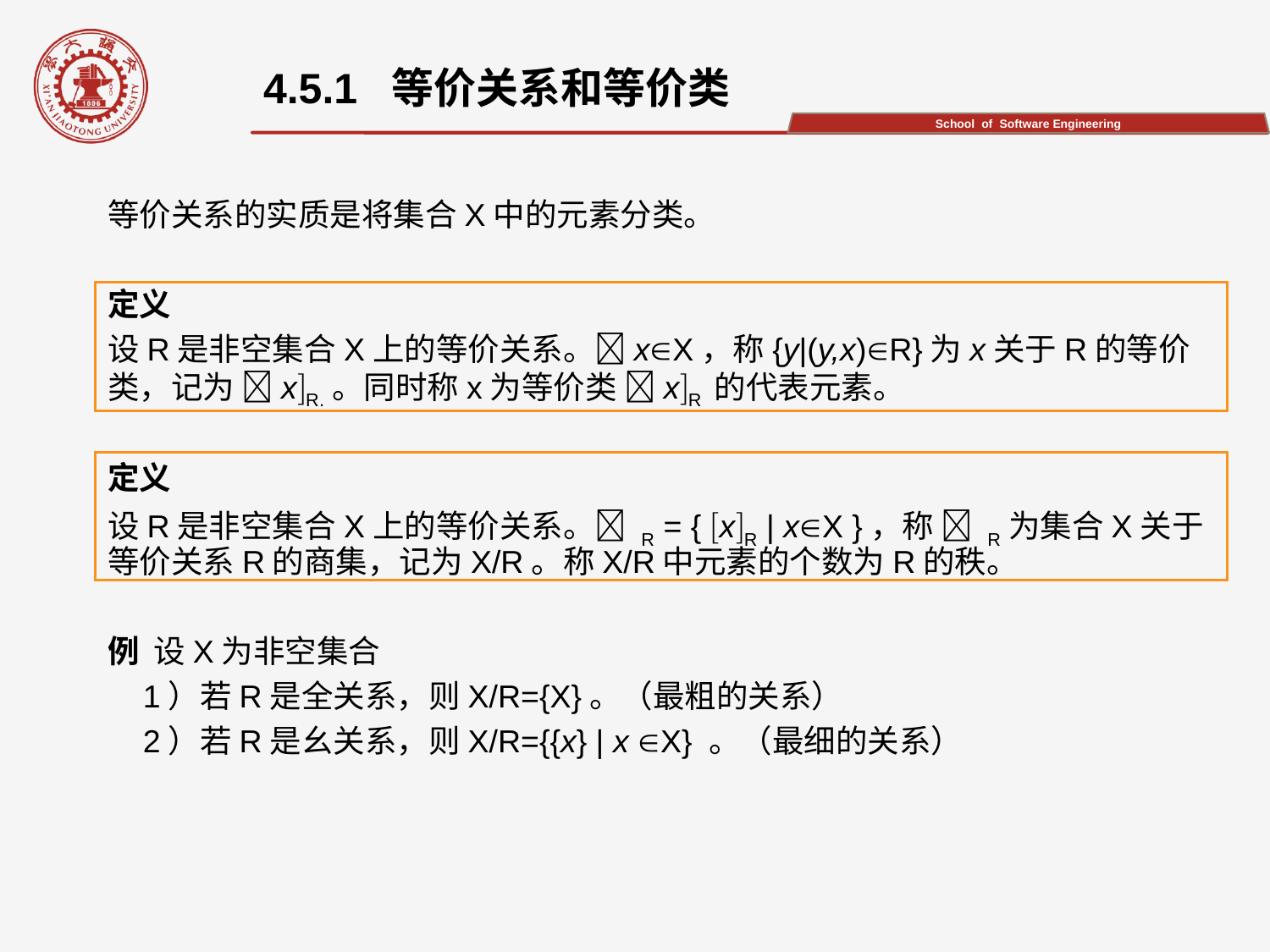

4.5.1  等价关系和等价类
等价关系的实质是将集合X中的元素分类。

定义
设R是非空集合X上的等价关系。∀x∈X，称{y|(y,x)∈R}为x关于R的等价类，记为 [x]R.。同时称x为等价类 [x]R 的代表元素。

定义
设R是非空集合X上的等价关系。Π R = { [x]R | x∈X }，称 Π R为集合X关于等价关系R的商集，记为X/R。称X/R中元素的个数为R的秩。

例  设X为非空集合
    1）若R是全关系，则X/R={X}。（最粗的关系）
    2）若R是幺关系，则X/R={{x} | x ∈X} 。（最细的关系）